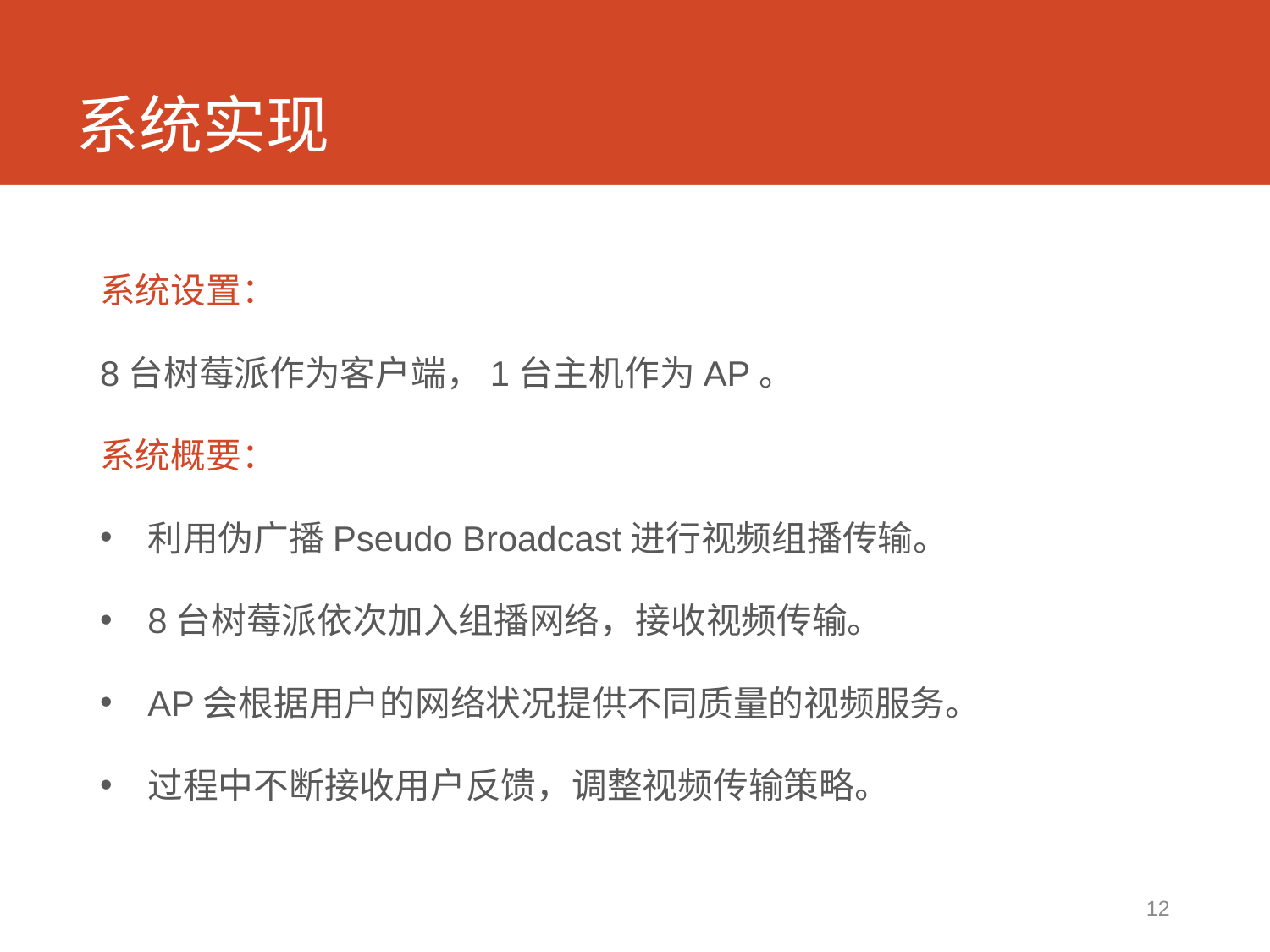

# 系统实现
系统设置：
8台树莓派作为客户端，1台主机作为AP。
系统概要：
利用伪广播Pseudo Broadcast进行视频组播传输。
8台树莓派依次加入组播网络，接收视频传输。
AP会根据用户的网络状况提供不同质量的视频服务。
过程中不断接收用户反馈，调整视频传输策略。
12